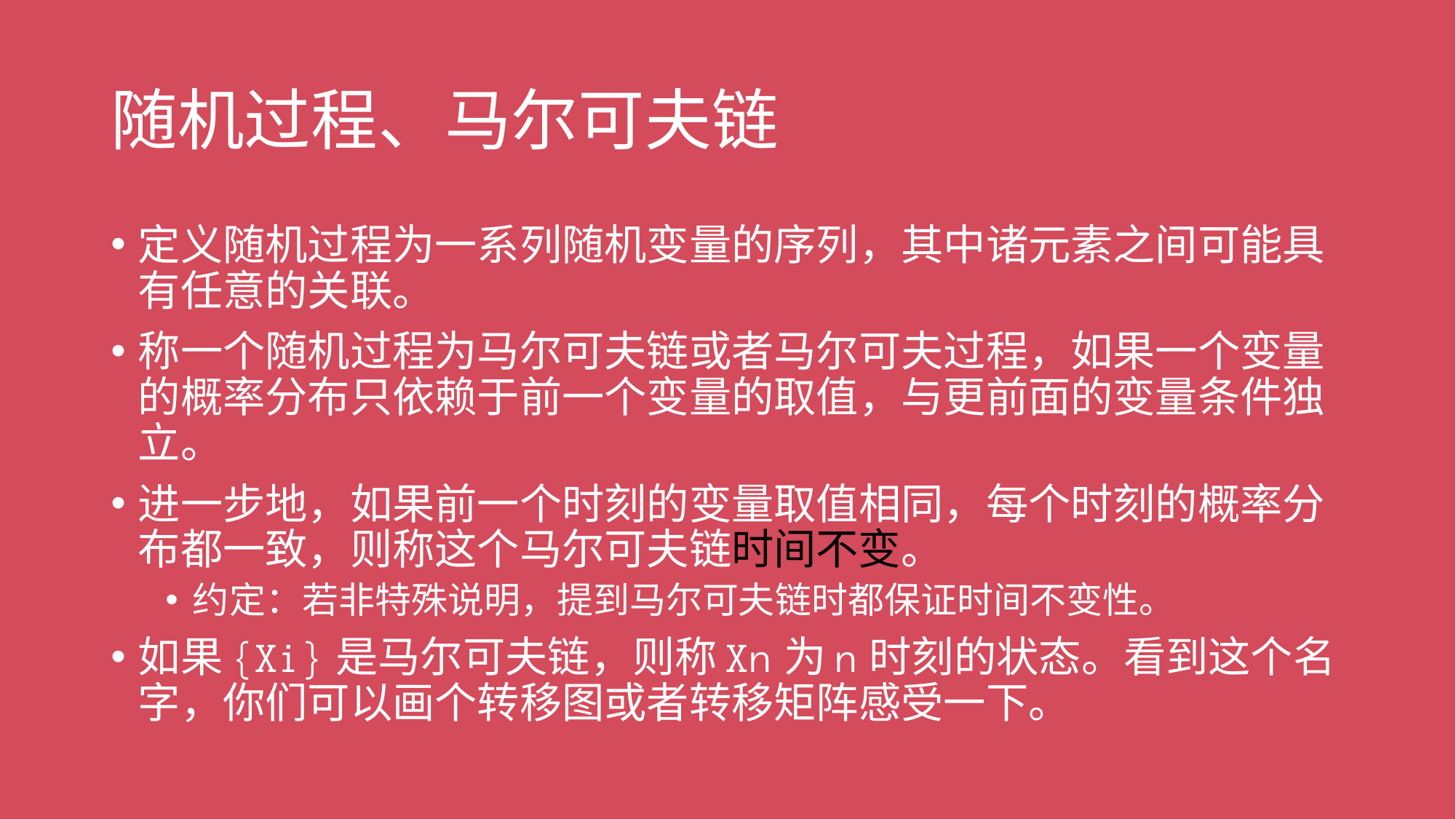

# 随机过程、马尔可夫链
定义随机过程为一系列随机变量的序列，其中诸元素之间可能具有任意的关联。
称一个随机过程为马尔可夫链或者马尔可夫过程，如果一个变量的概率分布只依赖于前一个变量的取值，与更前面的变量条件独立。
进一步地，如果前一个时刻的变量取值相同，每个时刻的概率分布都一致，则称这个马尔可夫链时间不变。
约定：若非特殊说明，提到马尔可夫链时都保证时间不变性。
如果{Xi}是马尔可夫链，则称Xn为n时刻的状态。看到这个名字，你们可以画个转移图或者转移矩阵感受一下。